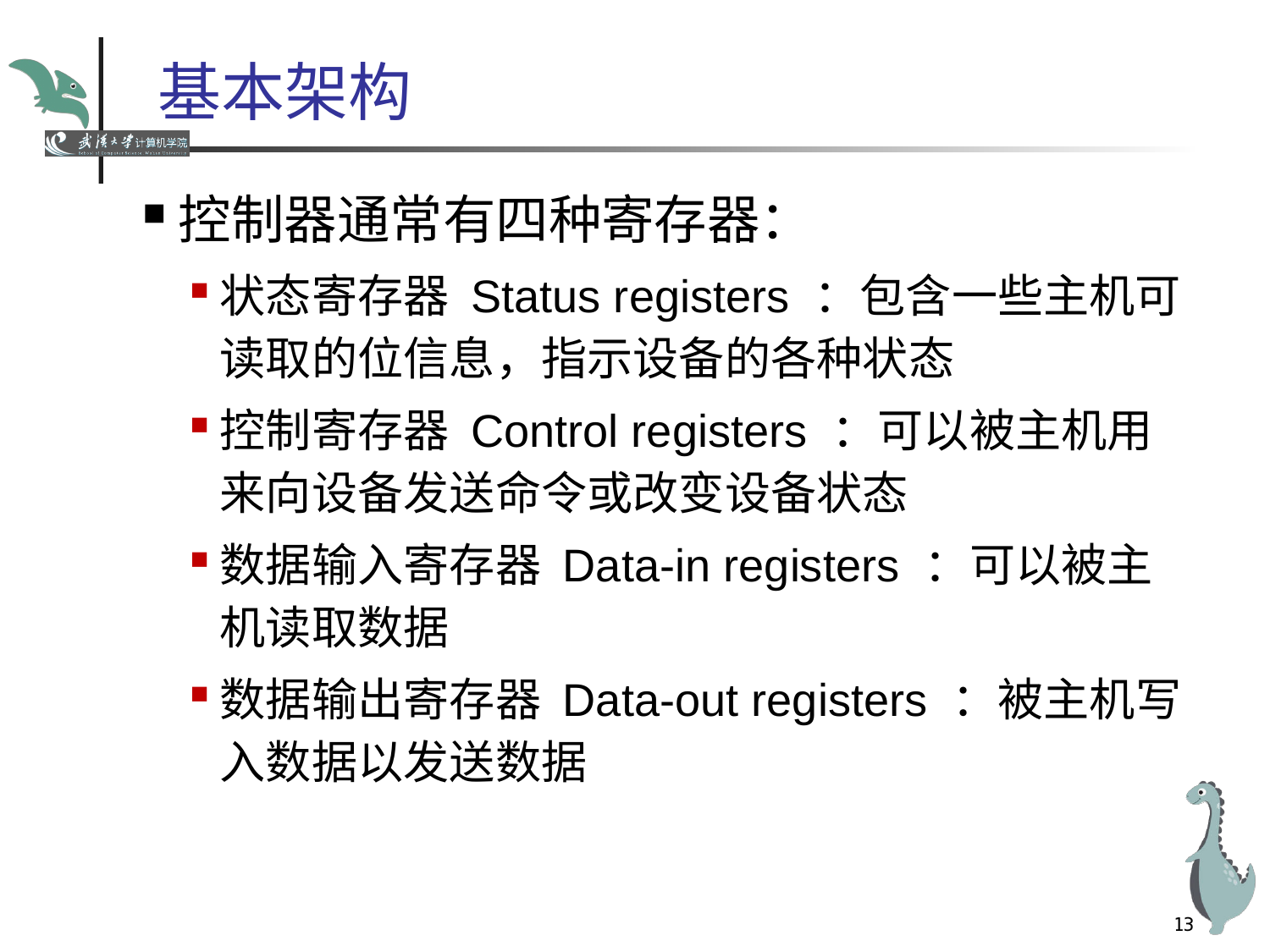

# 基本架构
控制器通常有四种寄存器：
状态寄存器 Status registers ：包含一些主机可读取的位信息，指示设备的各种状态
控制寄存器 Control registers ：可以被主机用来向设备发送命令或改变设备状态
数据输入寄存器 Data-in registers ：可以被主机读取数据
数据输出寄存器 Data-out registers ：被主机写入数据以发送数据
13